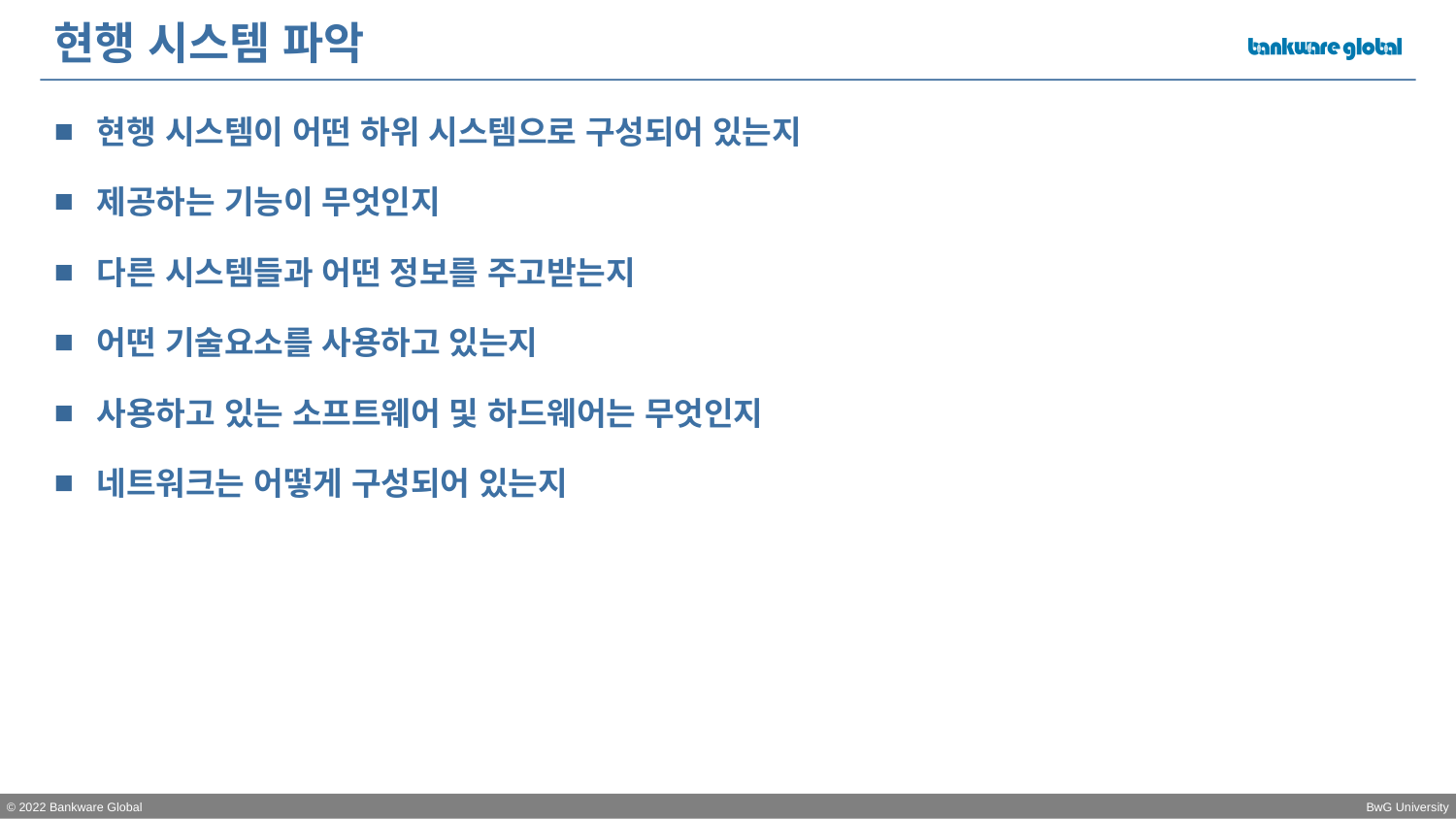

# 현행 시스템 파악
현행 시스템이 어떤 하위 시스템으로 구성되어 있는지
제공하는 기능이 무엇인지
다른 시스템들과 어떤 정보를 주고받는지
어떤 기술요소를 사용하고 있는지
사용하고 있는 소프트웨어 및 하드웨어는 무엇인지
네트워크는 어떻게 구성되어 있는지